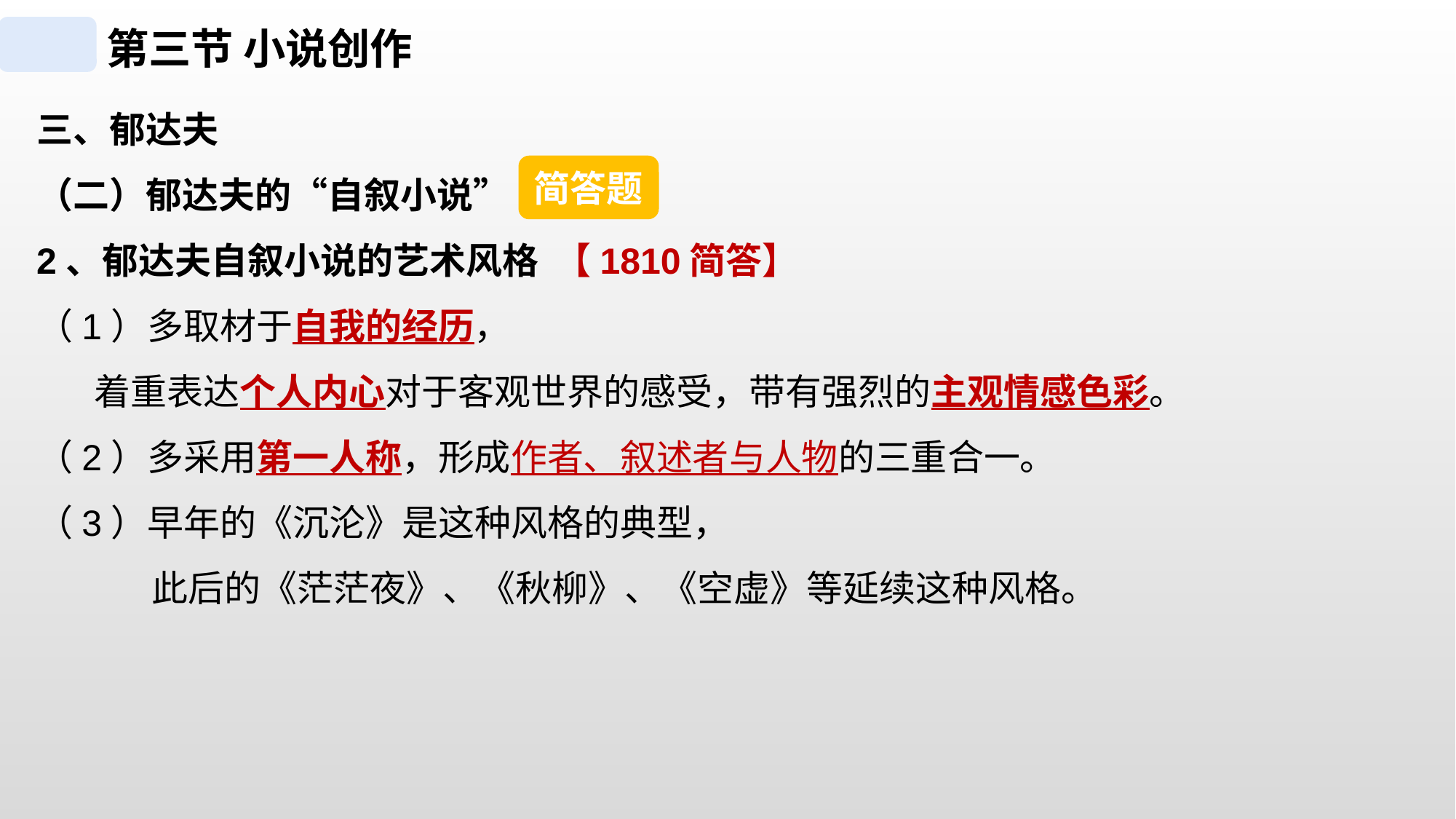

第三节 小说创作
三、郁达夫
（二）郁达夫的“自叙小说”
2、郁达夫自叙小说的艺术风格  【1810简答】
（1）多取材于自我的经历，
      着重表达个人内心对于客观世界的感受，带有强烈的主观情感色彩。
（2）多采用第一人称，形成作者、叙述者与人物的三重合一。
（3）早年的《沉沦》是这种风格的典型，
             此后的《茫茫夜》、《秋柳》、《空虚》等延续这种风格。
简答题